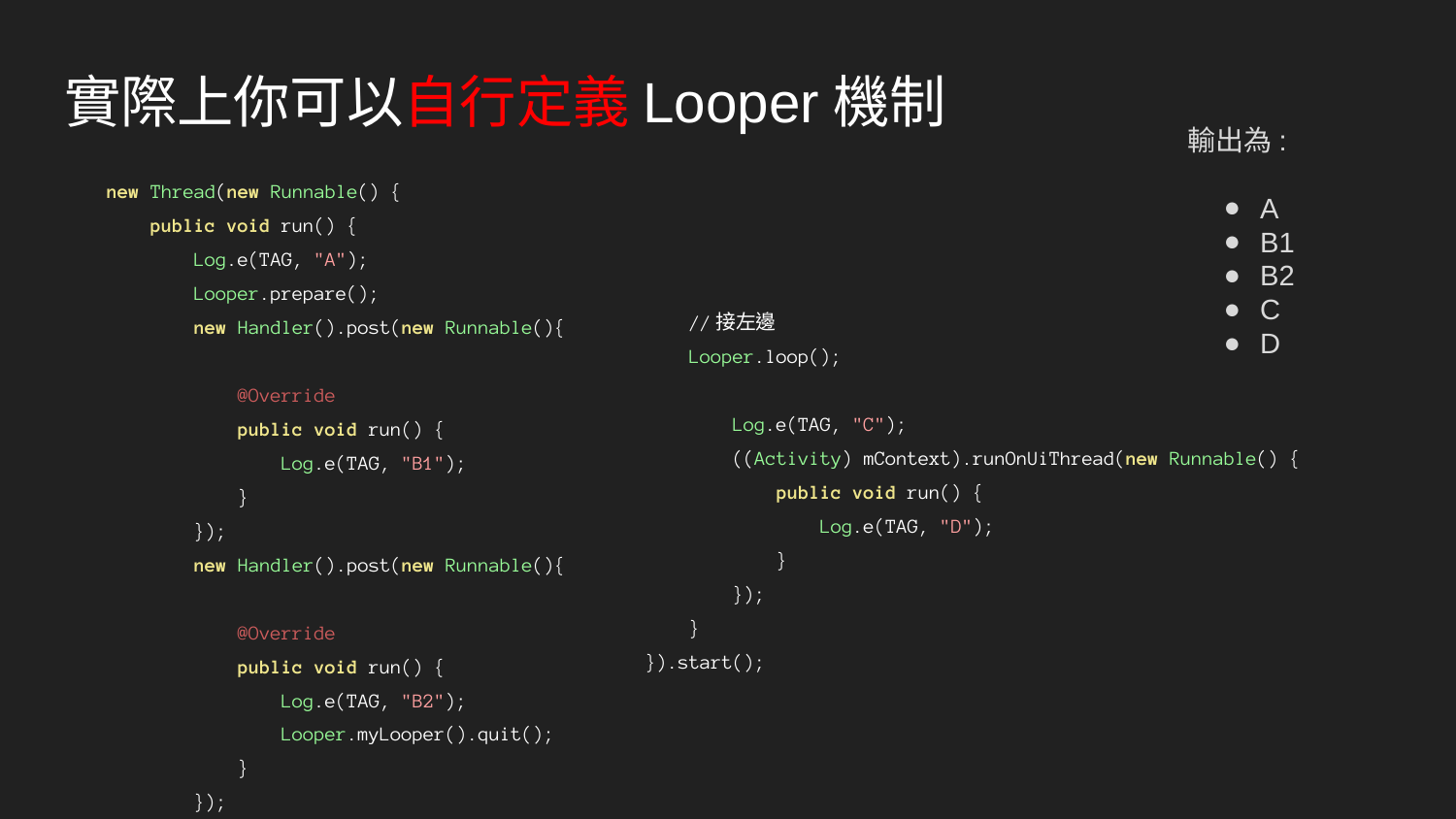

# 實際上你可以自行定義Looper機制
輸出為:

A
B1
B2
C
D
new Thread(new Runnable() {
    public void run() {
        Log.e(TAG, "A");
        Looper.prepare();
        new Handler().post(new Runnable(){
            @Override
            public void run() {
                Log.e(TAG, "B1");
            }
        });
        new Handler().post(new Runnable(){
            @Override
            public void run() {
                Log.e(TAG, "B2");
                Looper.myLooper().quit();
            }
        });
    //接左邊
    Looper.loop();
        Log.e(TAG, "C");
        ((Activity) mContext).runOnUiThread(new Runnable() {
            public void run() {
                Log.e(TAG, "D");
            }
        });
    }
}).start();